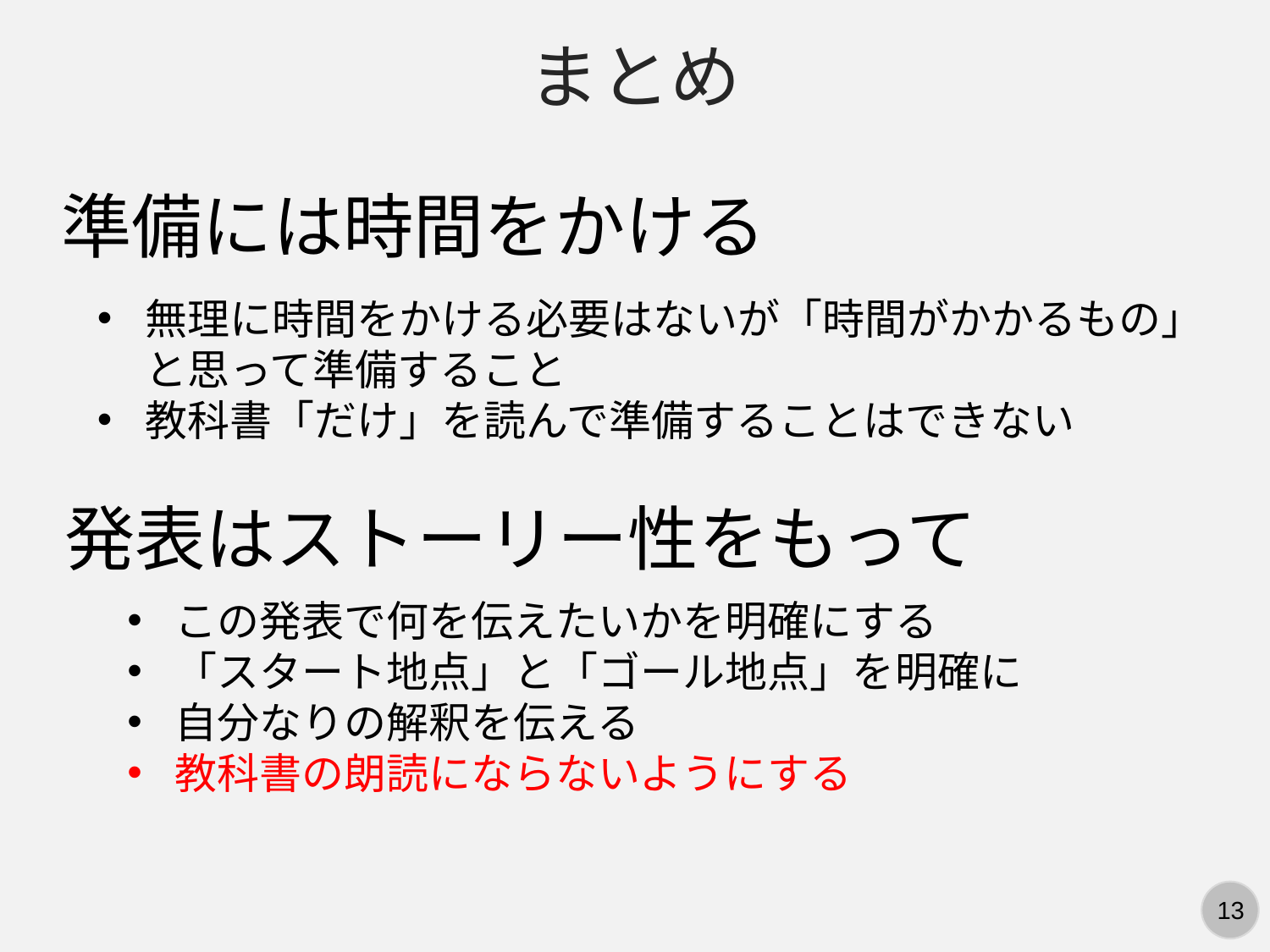

まとめ
準備には時間をかける
無理に時間をかける必要はないが「時間がかかるもの」と思って準備すること
教科書「だけ」を読んで準備することはできない
発表はストーリー性をもって
この発表で何を伝えたいかを明確にする
「スタート地点」と「ゴール地点」を明確に
自分なりの解釈を伝える
教科書の朗読にならないようにする